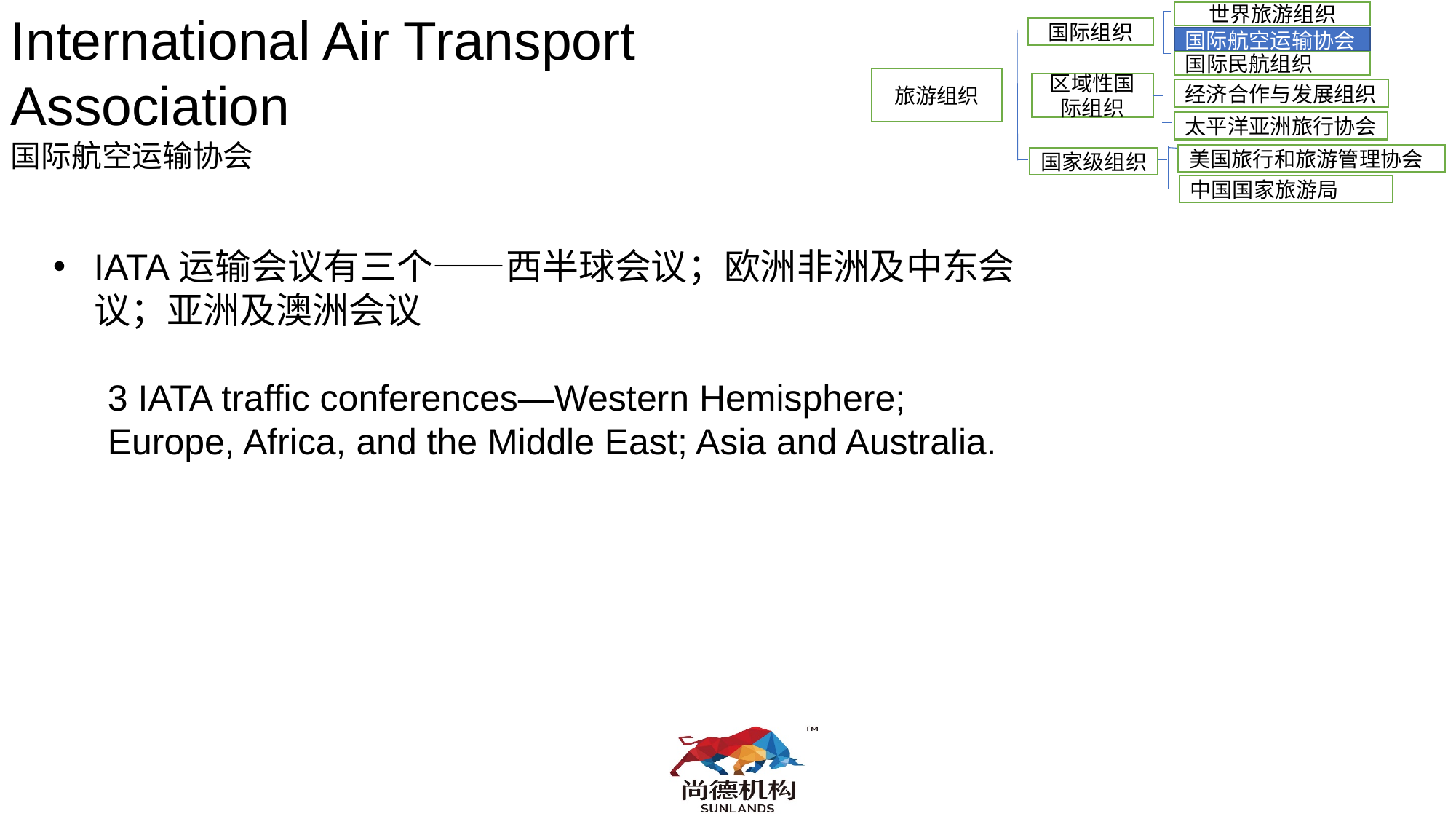

International Air Transport Association
国际航空运输协会
世界旅游组织
国际组织
国际航空运输协会
国际民航组织
旅游组织
区域性国际组织
经济合作与发展组织
太平洋亚洲旅行协会
美国旅行和旅游管理协会
国家级组织
中国国家旅游局
IATA运输会议有三个——西半球会议；欧洲非洲及中东会议；亚洲及澳洲会议

3 IATA traffic conferences—Western Hemisphere; Europe, Africa, and the Middle East; Asia and Australia.